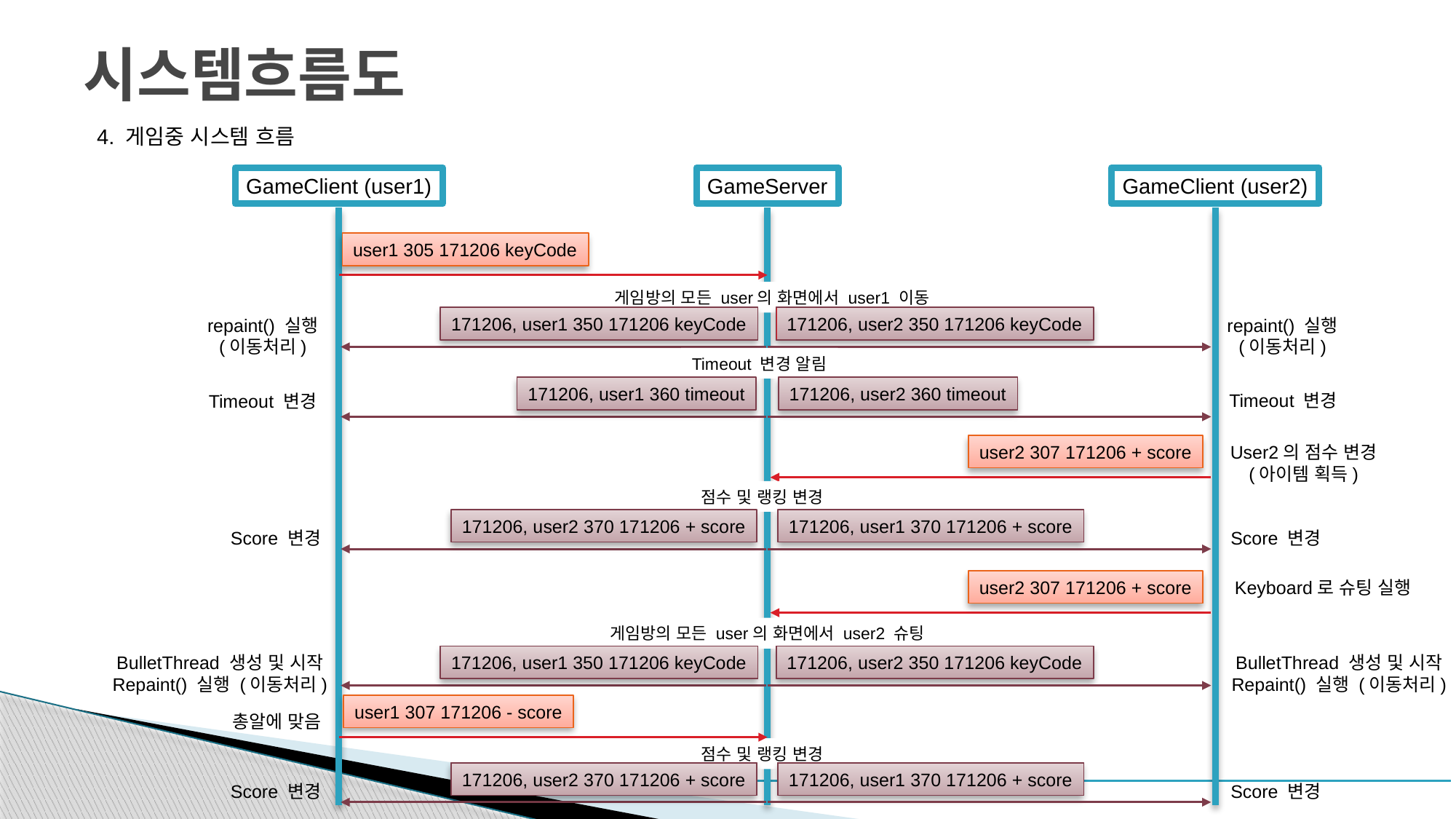

# 시스템흐름도
4. 게임중 시스템 흐름
GameClient (user1)
GameClient (user2)
GameServer
user1 305 171206 keyCode
게임방의 모든 user의 화면에서 user1 이동
171206, user1 350 171206 keyCode
171206, user2 350 171206 keyCode
repaint() 실행
(이동처리)
repaint() 실행
(이동처리)
Timeout 변경 알림
171206, user1 360 timeout
171206, user2 360 timeout
Timeout 변경
Timeout 변경
user2 307 171206 + score
User2의 점수 변경
(아이템 획득)
점수 및 랭킹 변경
171206, user2 370 171206 + score
171206, user1 370 171206 + score
Score 변경
Score 변경
user2 307 171206 + score
Keyboard로 슈팅 실행
게임방의 모든 user의 화면에서 user2 슈팅
BulletThread 생성 및 시작
Repaint() 실행 (이동처리)
171206, user1 350 171206 keyCode
171206, user2 350 171206 keyCode
BulletThread 생성 및 시작
Repaint() 실행 (이동처리)
user1 307 171206 - score
총알에 맞음
점수 및 랭킹 변경
171206, user2 370 171206 + score
171206, user1 370 171206 + score
Score 변경
Score 변경